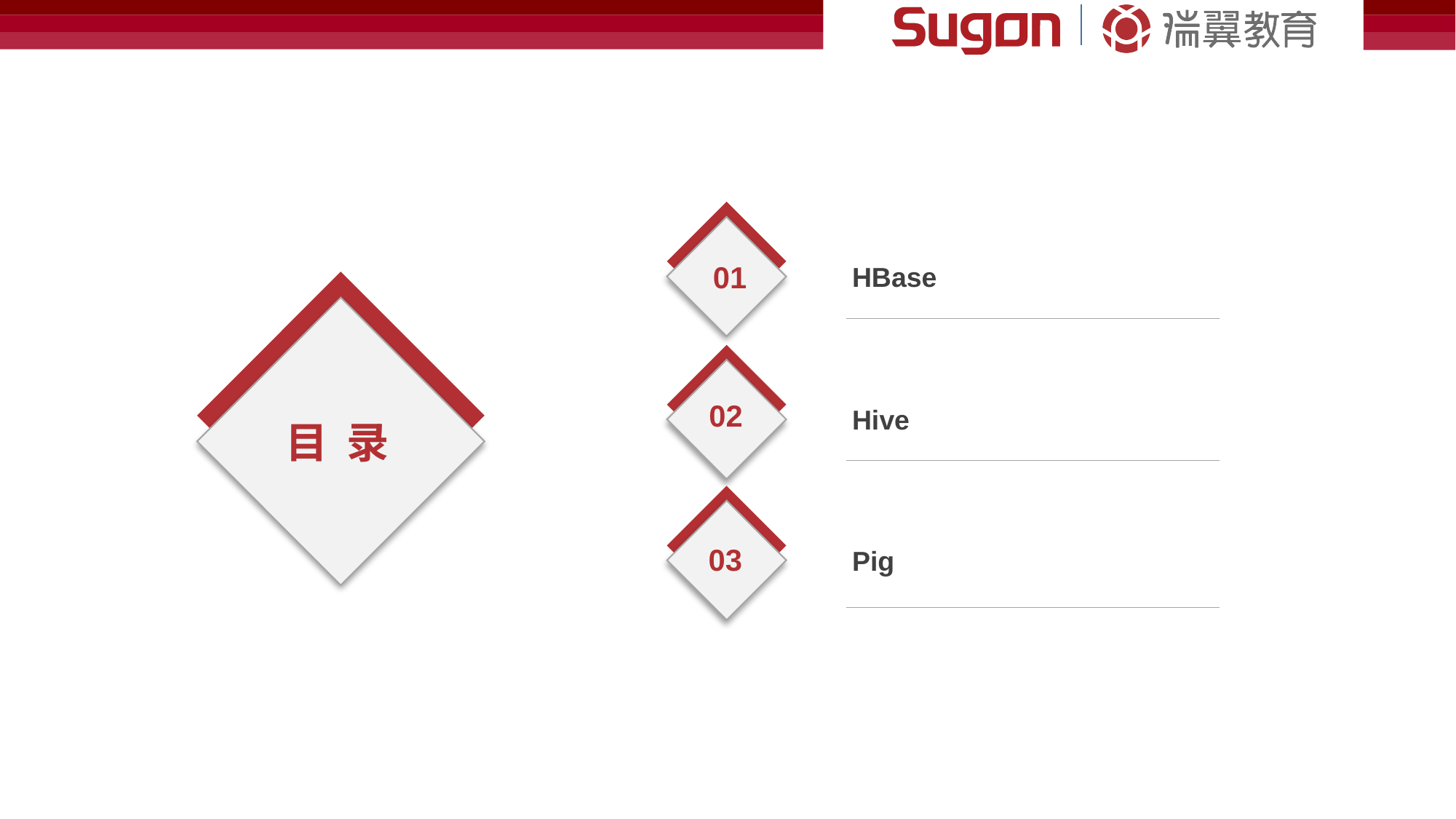

01
HBase

02
Hive
目  录

03
Pig